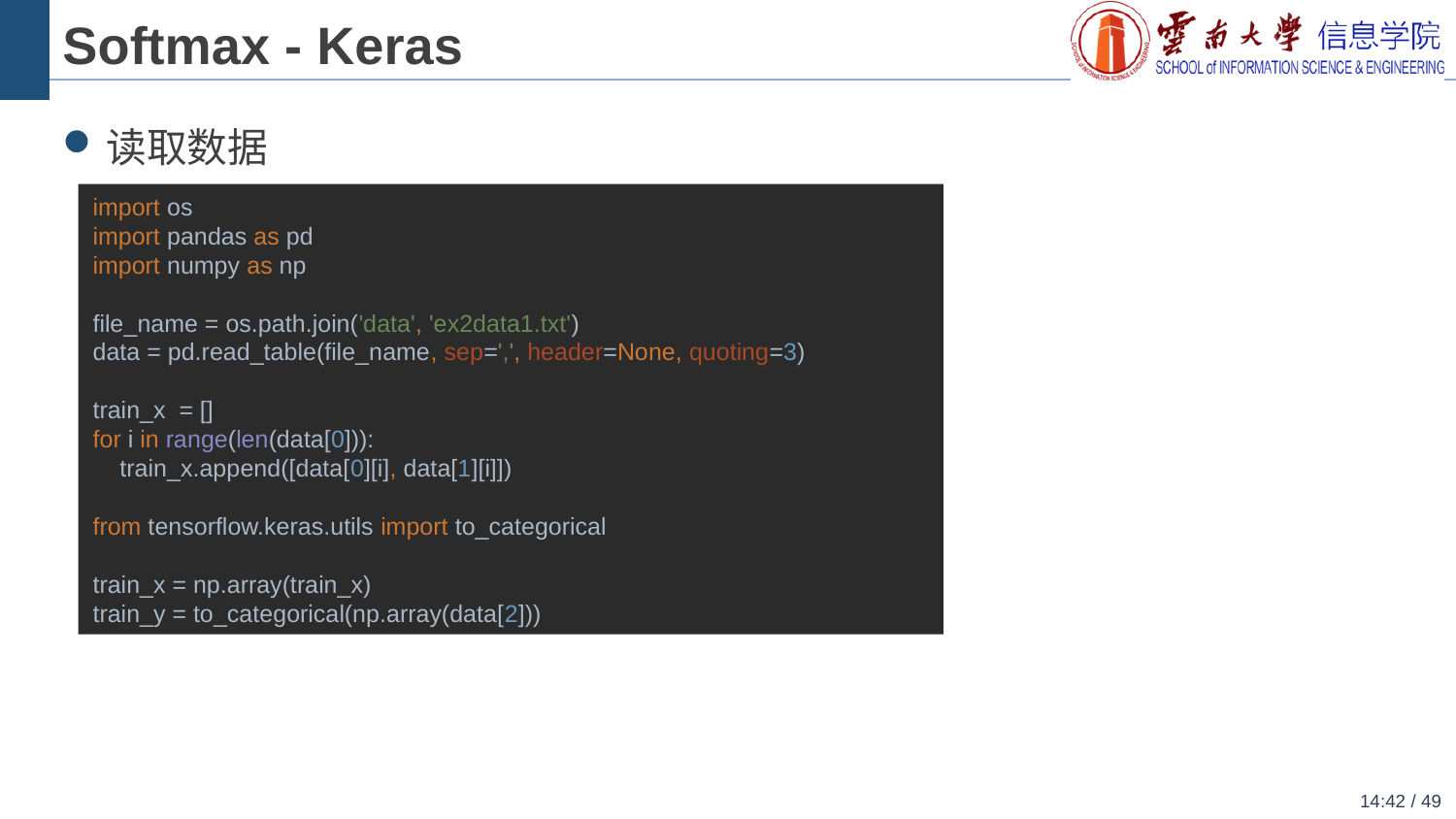

# Softmax - Keras
读取数据
import os
import pandas as pd
import numpy as np
file_name = os.path.join('data', 'ex2data1.txt')
data = pd.read_table(file_name, sep=',', header=None, quoting=3)
train_x  = []
for i in range(len(data[0])):
    train_x.append([data[0][i], data[1][i]])
from tensorflow.keras.utils import to_categorical
train_x = np.array(train_x)
train_y = to_categorical(np.array(data[2]))